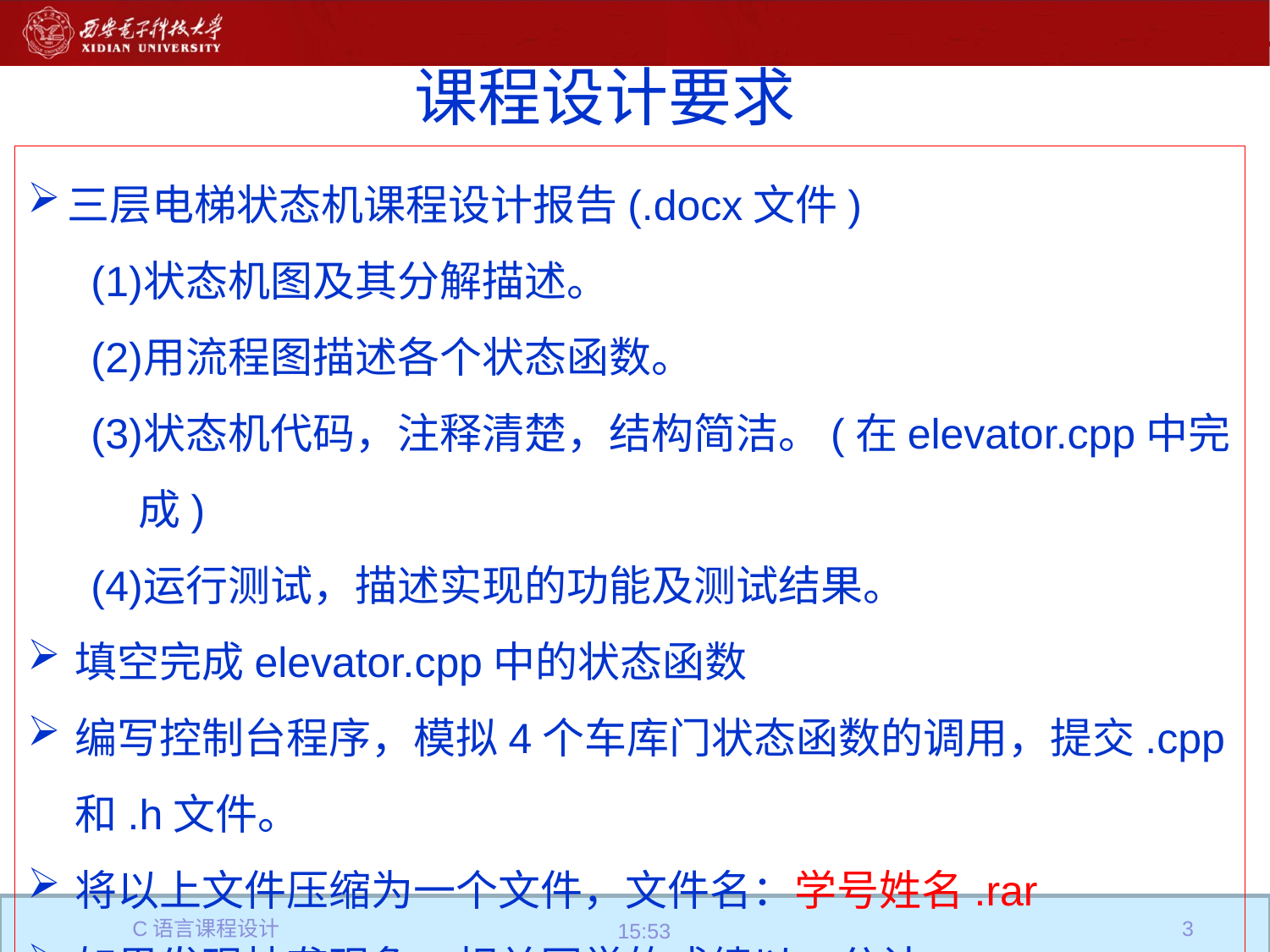

# 课程设计要求
三层电梯状态机课程设计报告(.docx文件)
状态机图及其分解描述。
用流程图描述各个状态函数。
状态机代码，注释清楚，结构简洁。(在elevator.cpp中完成)
运行测试，描述实现的功能及测试结果。
填空完成elevator.cpp中的状态函数
编写控制台程序，模拟4个车库门状态函数的调用，提交.cpp和.h文件。
将以上文件压缩为一个文件，文件名：学号姓名.rar
如果发现抄袭现象，相关同学的成绩以0分计。
C语言课程设计
3
15:53